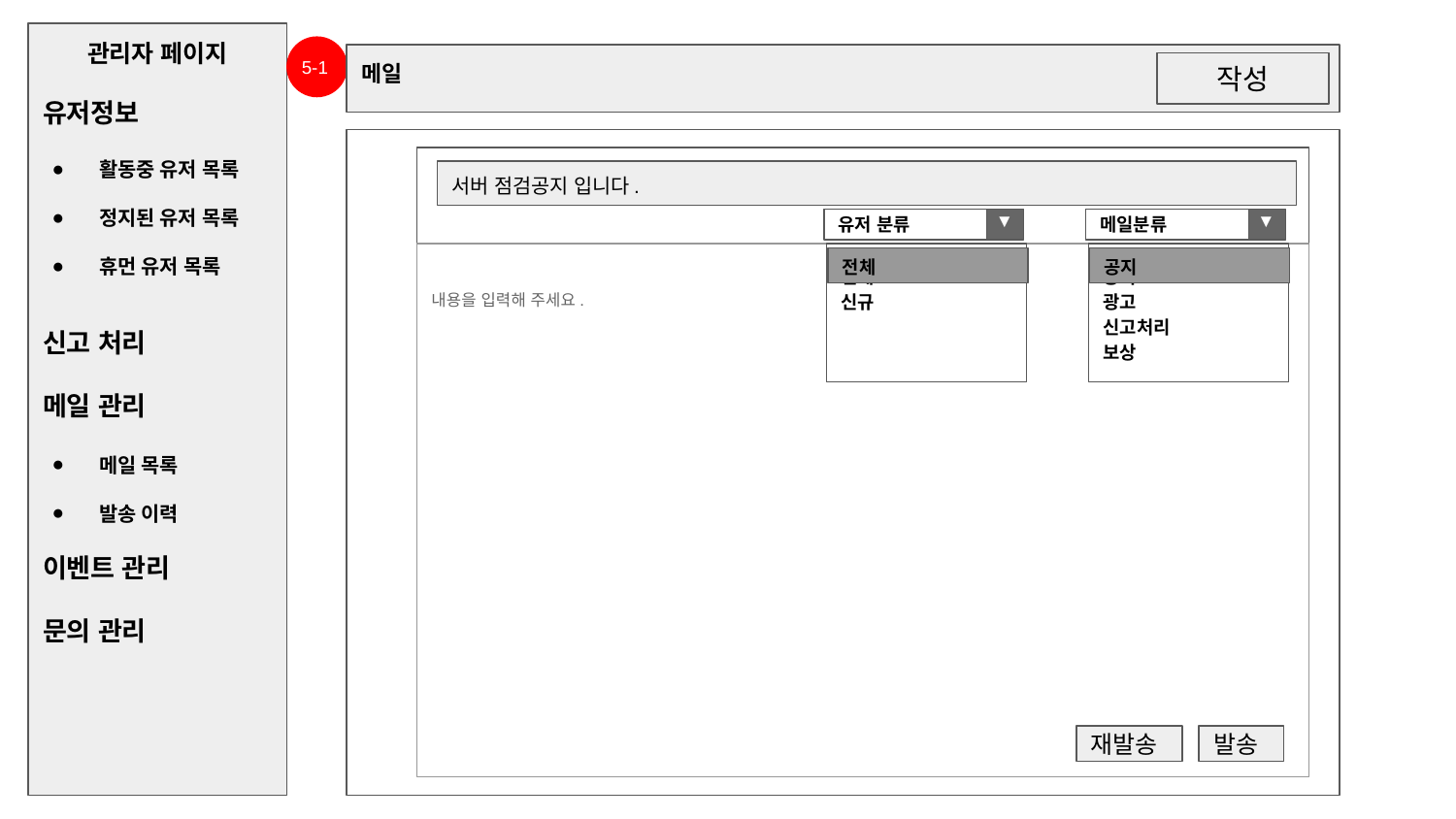

관리자 페이지

유저정보

활동중 유저 목록

정지된 유저 목록

휴먼 유저 목록

신고 처리

메일 관리

메일 목록

발송 이력

이벤트 관리

문의 관리
5-1
메일

작성

서버 점검공지 입니다.
▼
유저 분류

▼
메일분류

내용을 입력해 주세요.
전체
신규

공지
광고
신고처리
보상
전체
공지
재발송
발송